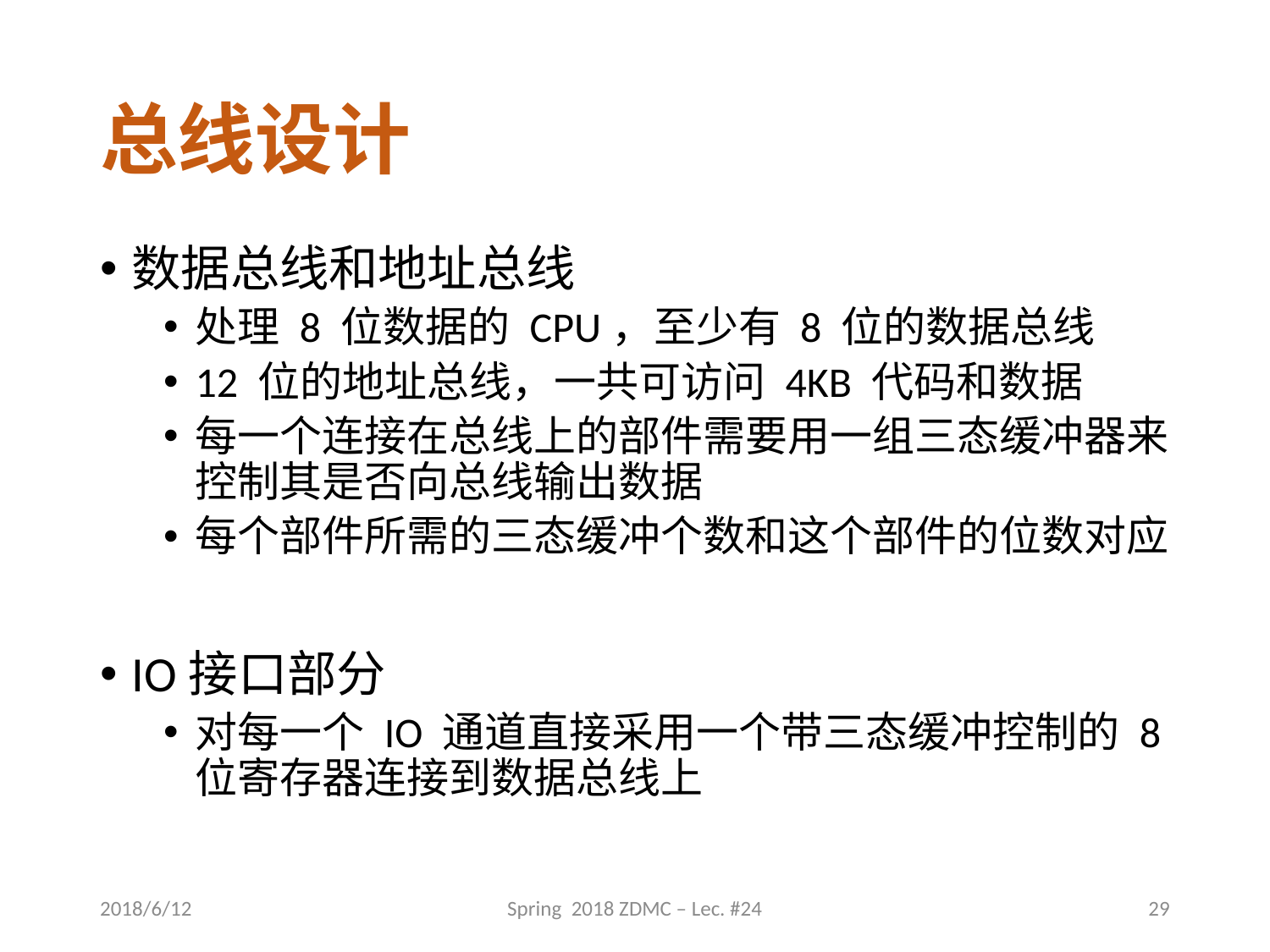

# 总线设计
数据总线和地址总线
处理 8 位数据的 CPU，至少有 8 位的数据总线
12 位的地址总线，一共可访问 4KB 代码和数据
每一个连接在总线上的部件需要用一组三态缓冲器来控制其是否向总线输出数据
每个部件所需的三态缓冲个数和这个部件的位数对应

IO接口部分
对每一个 IO 通道直接采用一个带三态缓冲控制的 8 位寄存器连接到数据总线上
2018/6/12
Spring  2018 ZDMC – Lec. #24
29